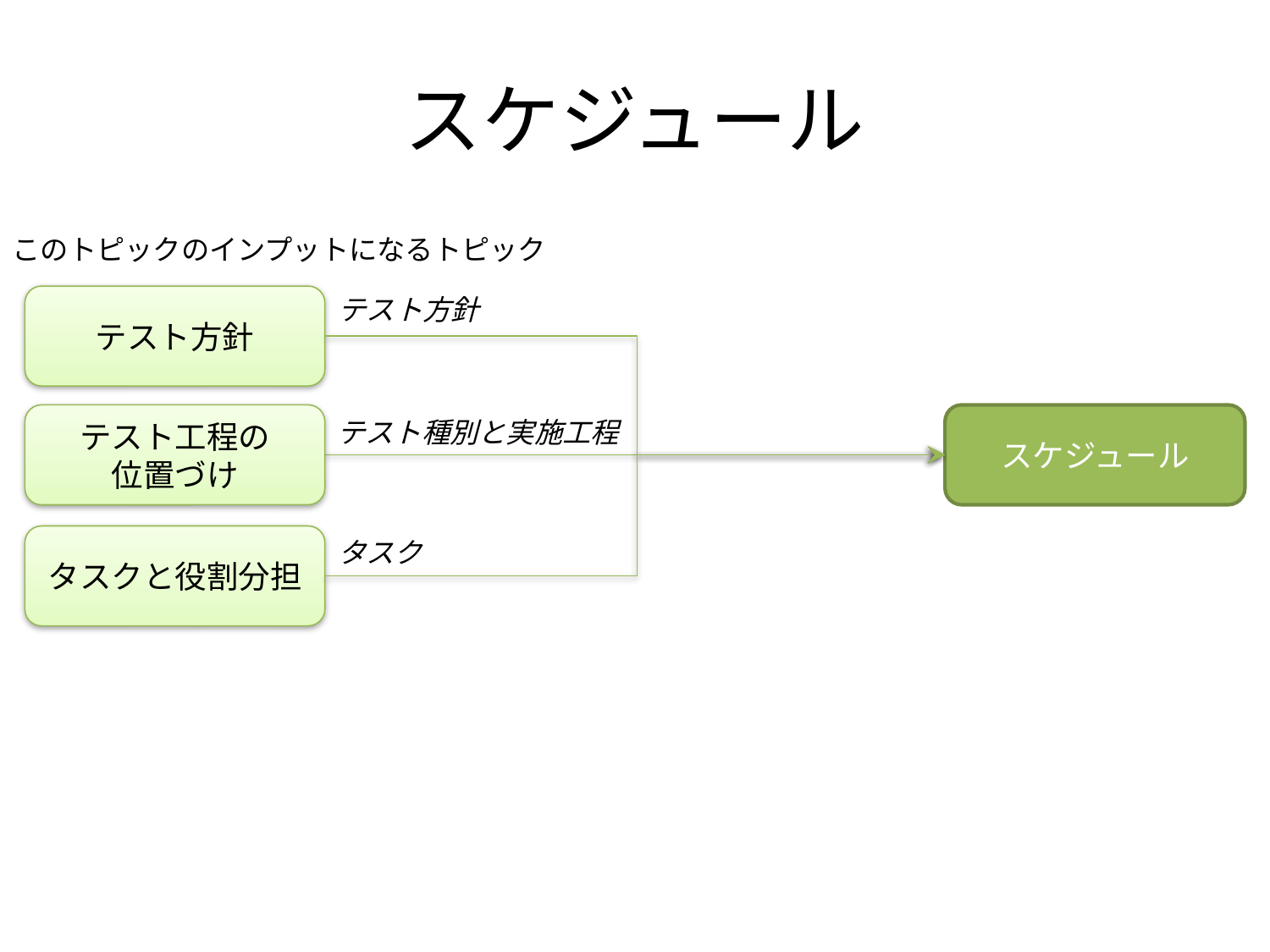

# スケジュール
このトピックのインプットになるトピック
テスト方針
テスト方針
テスト工程の
位置づけ
スケジュール
テスト種別と実施工程
タスクと役割分担
タスク